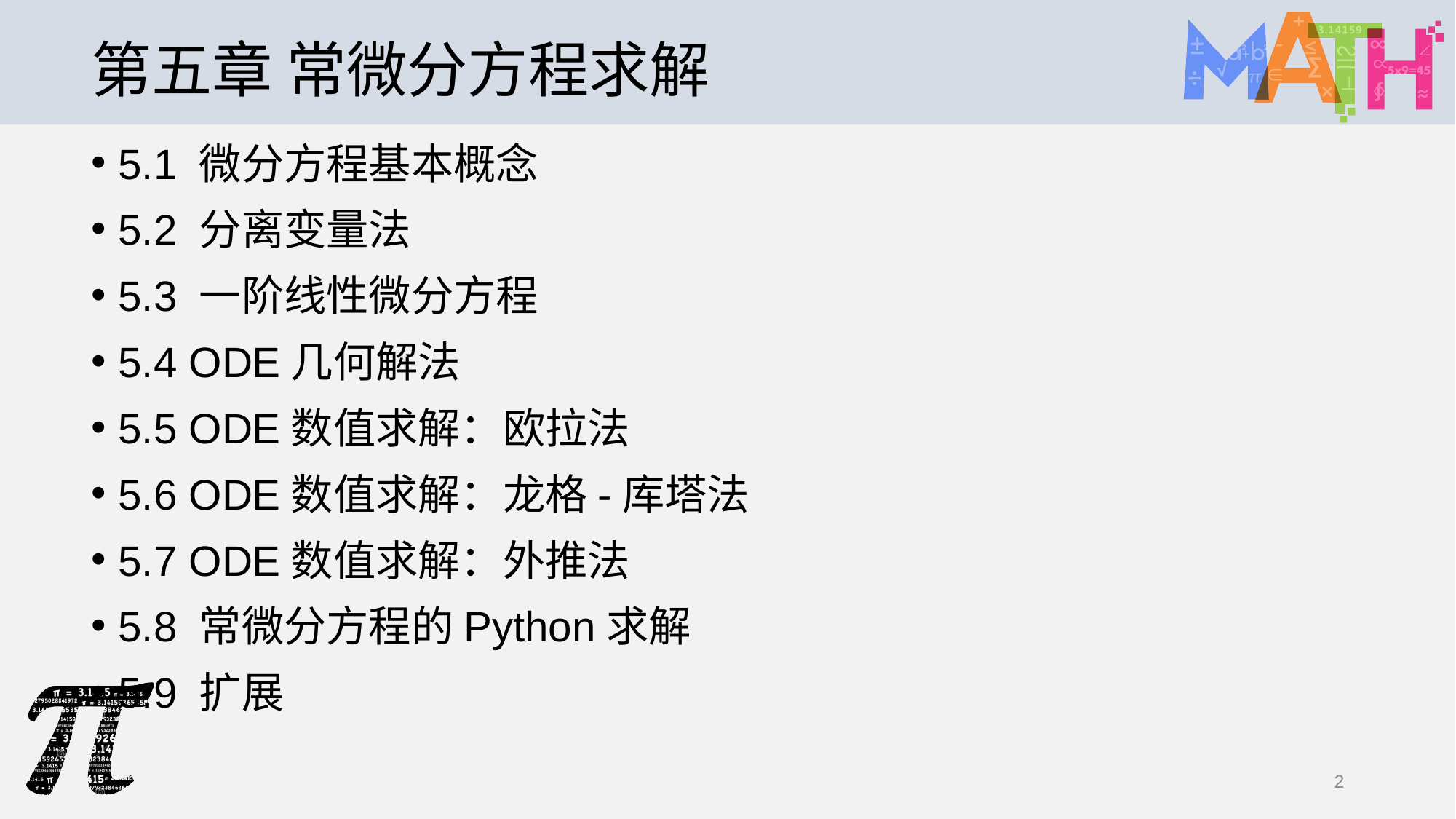

# 第五章 常微分方程求解
5.1 微分方程基本概念
5.2 分离变量法
5.3 一阶线性微分方程
5.4 ODE几何解法
5.5 ODE数值求解：欧拉法
5.6 ODE数值求解：龙格-库塔法
5.7 ODE数值求解：外推法
5.8 常微分方程的Python求解
5.9 扩展
2